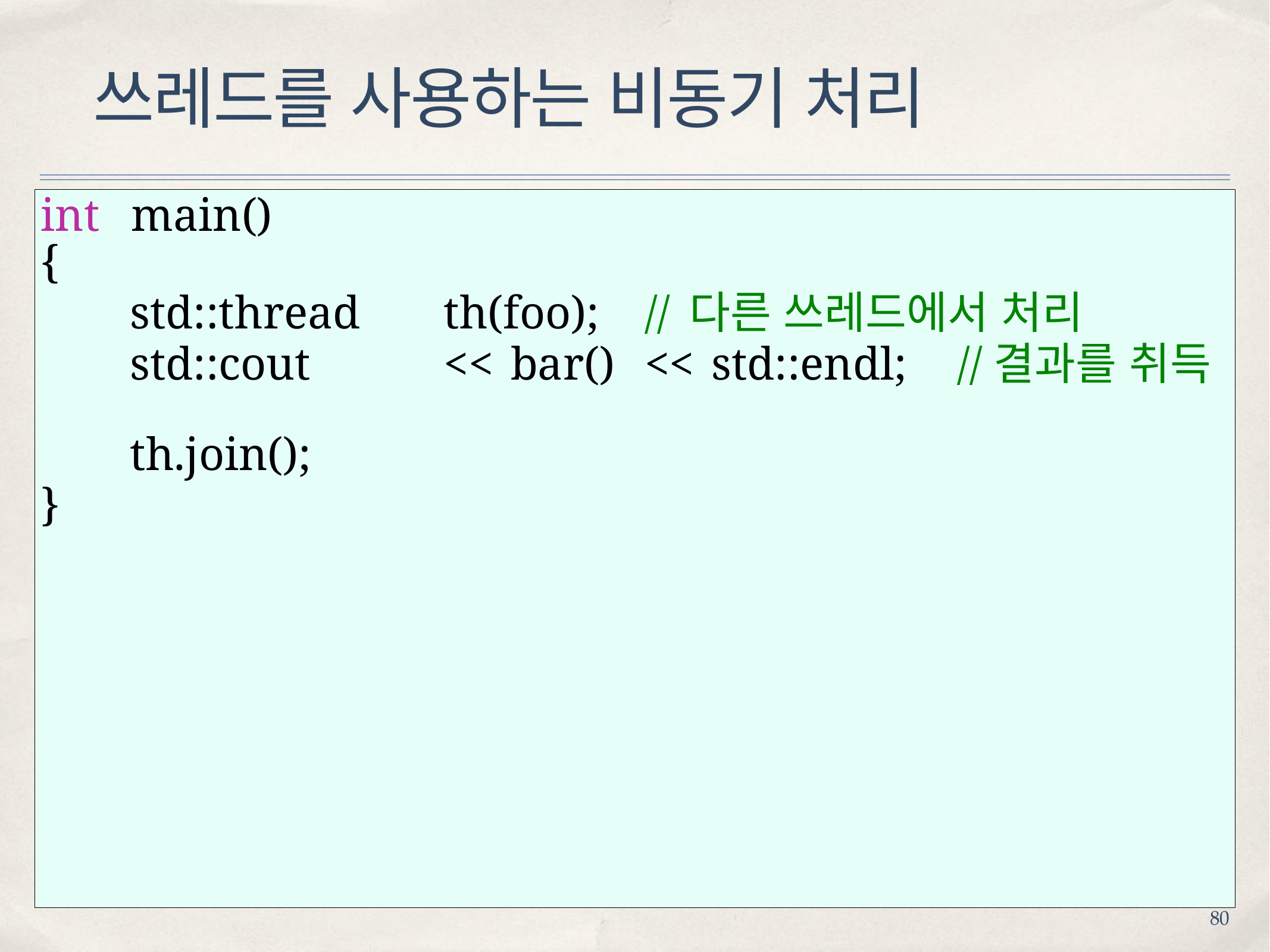

# 쓰레드를 사용하는 비동기 처리

int	main()
{
std::thread	th(foo);	//	다른 쓰레드에서 처리
std::cout	<<	bar()	<<	std::endl;	//결과를 취득
th.join();
}
80